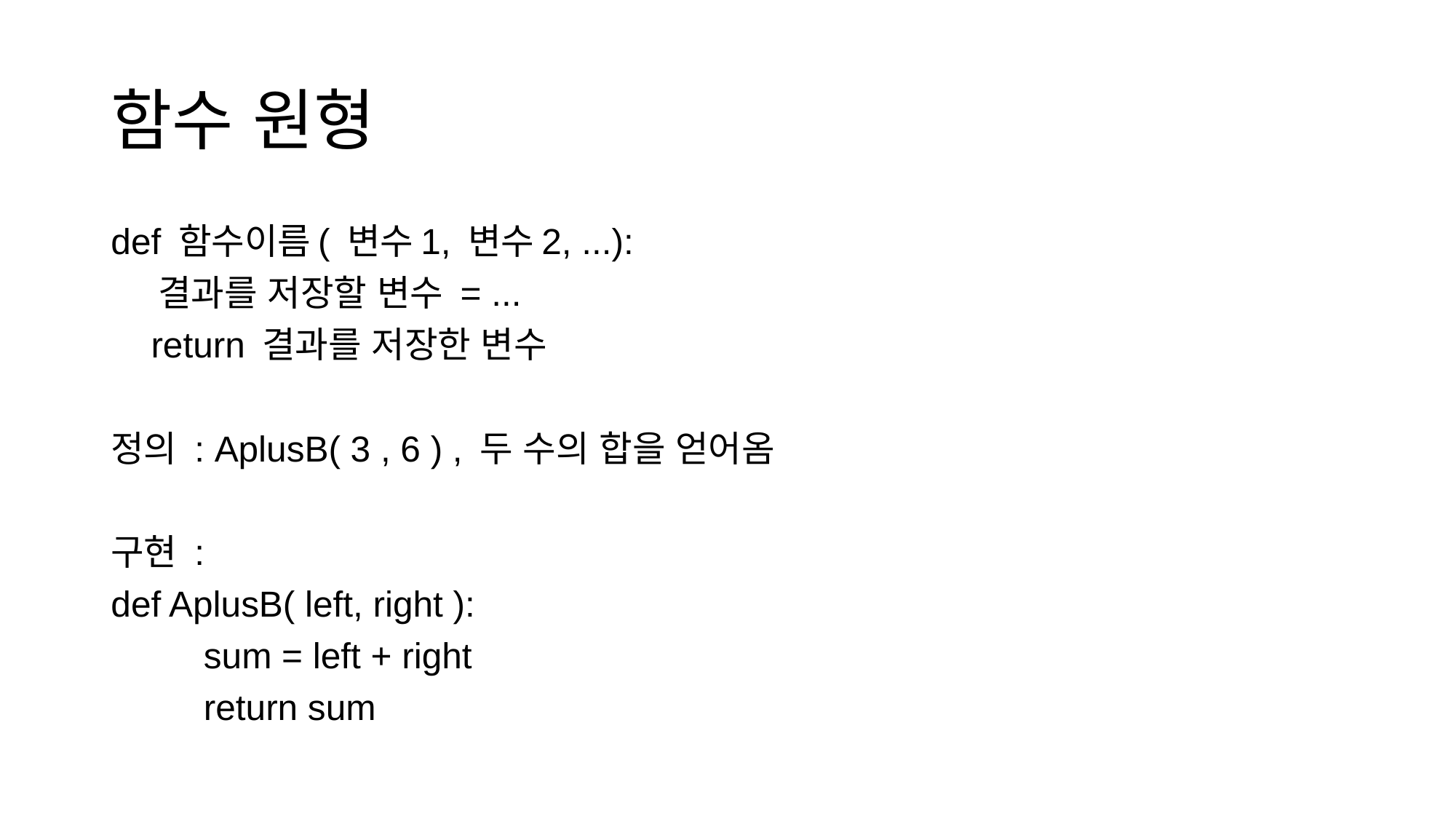

# 함수 원형
def 함수이름( 변수1, 변수2, ...):
    결과를 저장할 변수 = ...
    return 결과를 저장한 변수

정의 : AplusB( 3 , 6 ) , 두 수의 합을 얻어옴

구현 :
def AplusB( left, right ):
	sum = left + right
	return sum